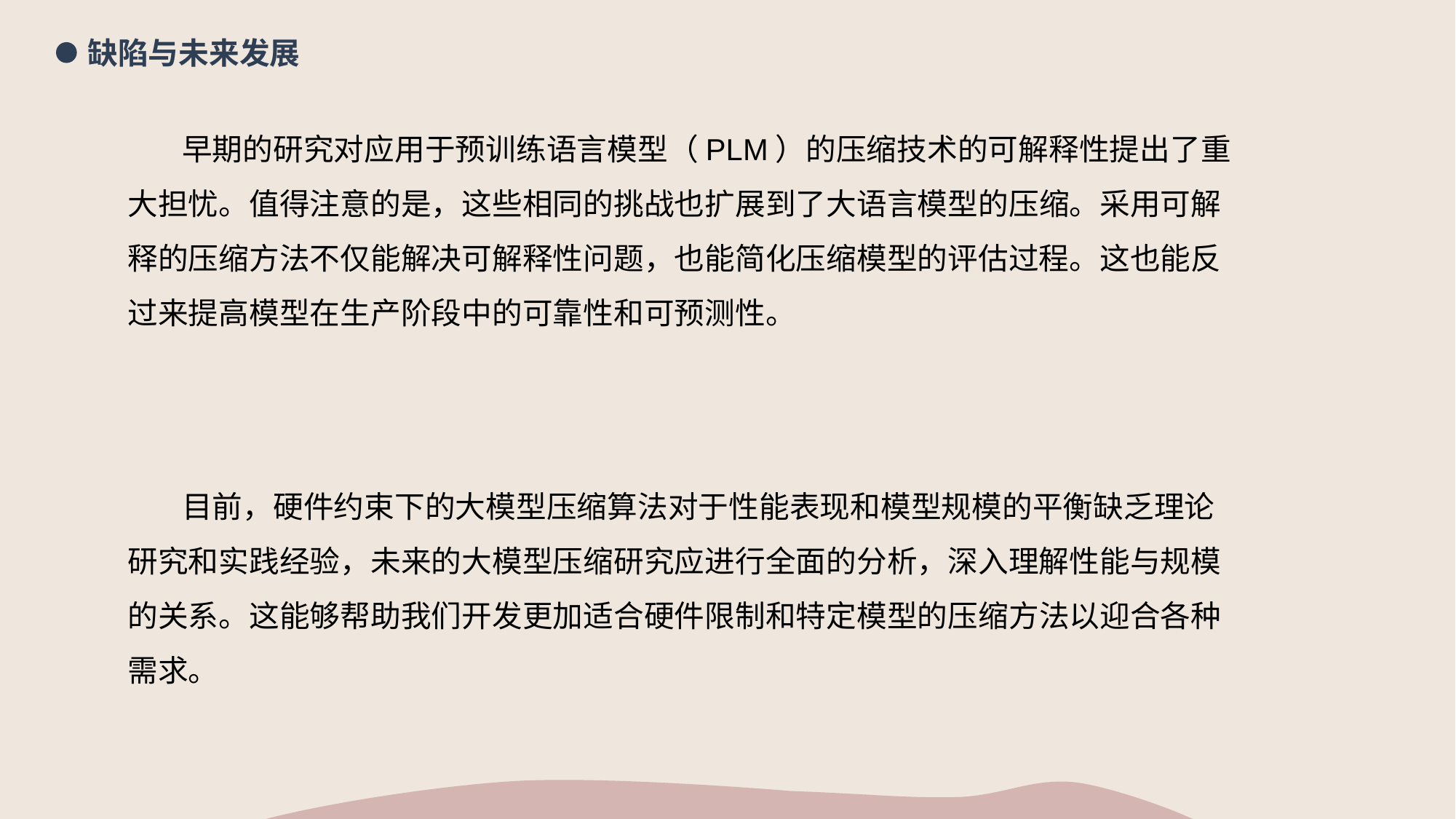

缺陷与未来发展

       早期的研究对应用于预训练语言模型（PLM）的压缩技术的可解释性提出了重大担忧。值得注意的是，这些相同的挑战也扩展到了大语言模型的压缩。采用可解释的压缩方法不仅能解决可解释性问题，也能简化压缩模型的评估过程。这也能反过来提高模型在生产阶段中的可靠性和可预测性。

       目前，硬件约束下的大模型压缩算法对于性能表现和模型规模的平衡缺乏理论研究和实践经验，未来的大模型压缩研究应进行全面的分析，深入理解性能与规模的关系。这能够帮助我们开发更加适合硬件限制和特定模型的压缩方法以迎合各种需求。